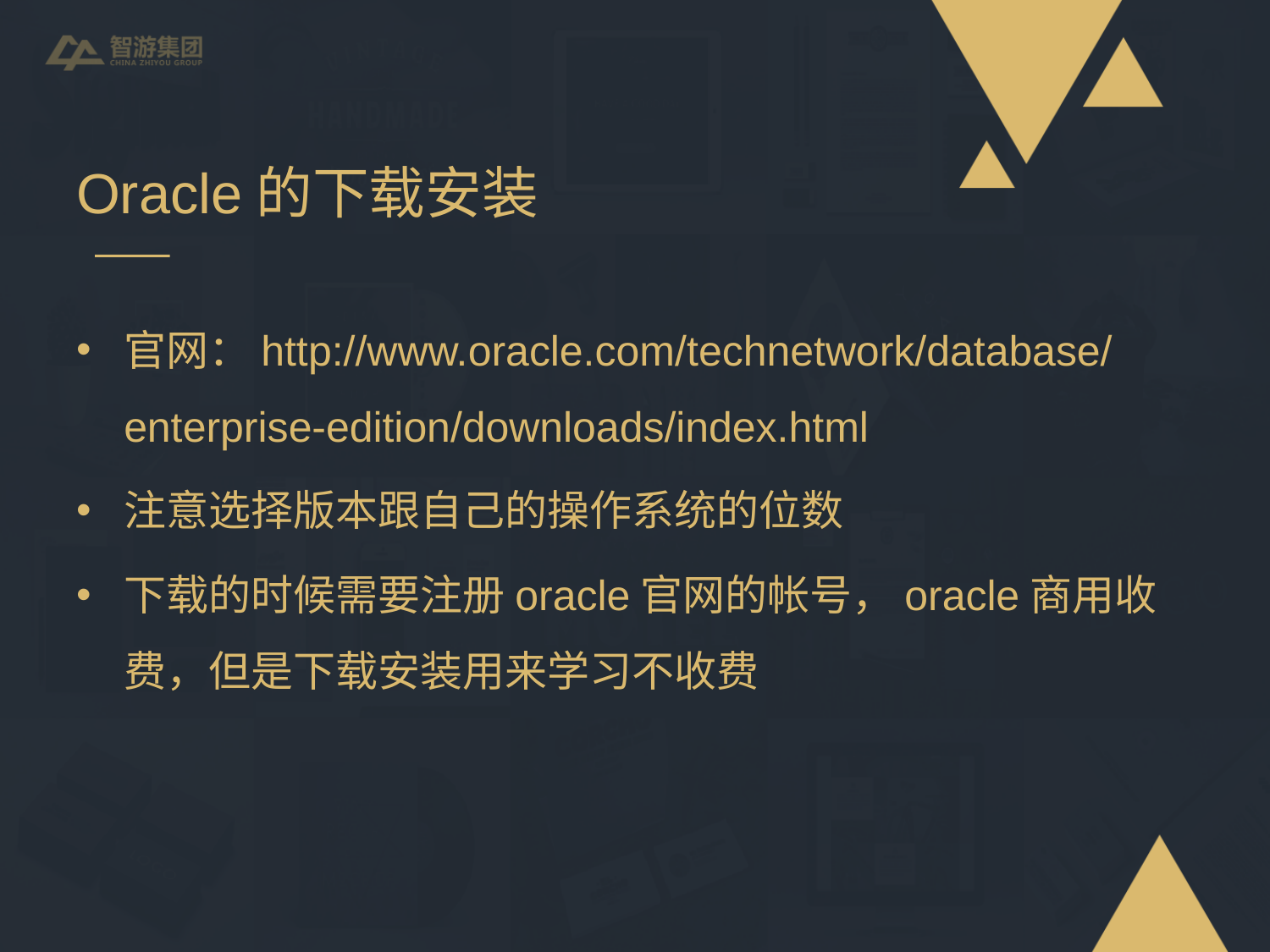

# Oracle的下载安装
官网：http://www.oracle.com/technetwork/database/enterprise-edition/downloads/index.html
注意选择版本跟自己的操作系统的位数
下载的时候需要注册oracle官网的帐号，oracle商用收费，但是下载安装用来学习不收费